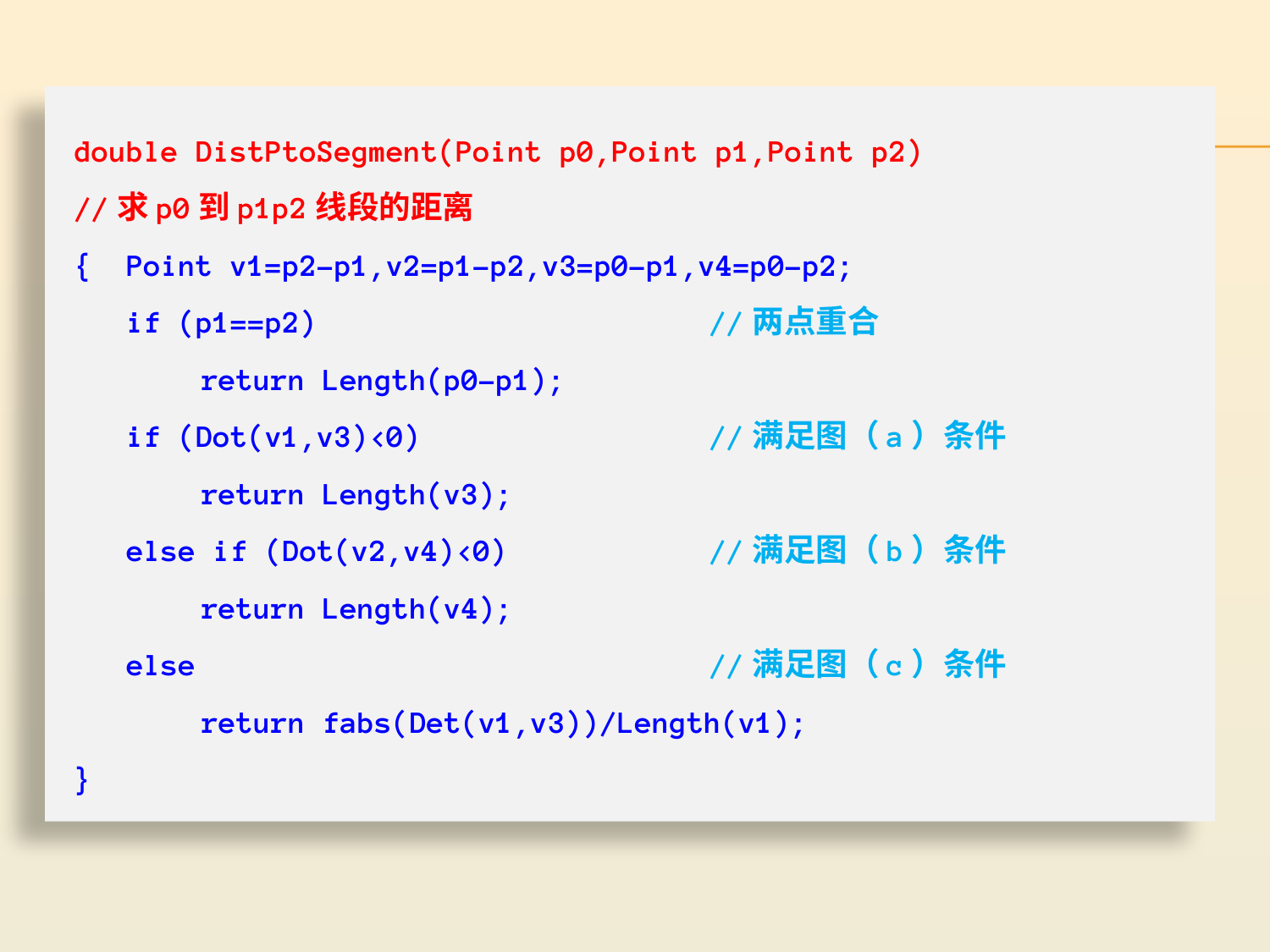

double DistPtoSegment(Point p0,Point p1,Point p2)
//求p0到p1p2线段的距离
{  Point v1=p2-p1,v2=p1-p2,v3=p0-p1,v4=p0-p2;
   if (p1==p2)				//两点重合
	return Length(p0-p1);
   if (Dot(v1,v3)<0)			//满足图（a）条件
	return Length(v3);
   else if (Dot(v2,v4)<0)		//满足图（b）条件
	return Length(v4);
   else					//满足图（c）条件
	return fabs(Det(v1,v3))/Length(v1);
}